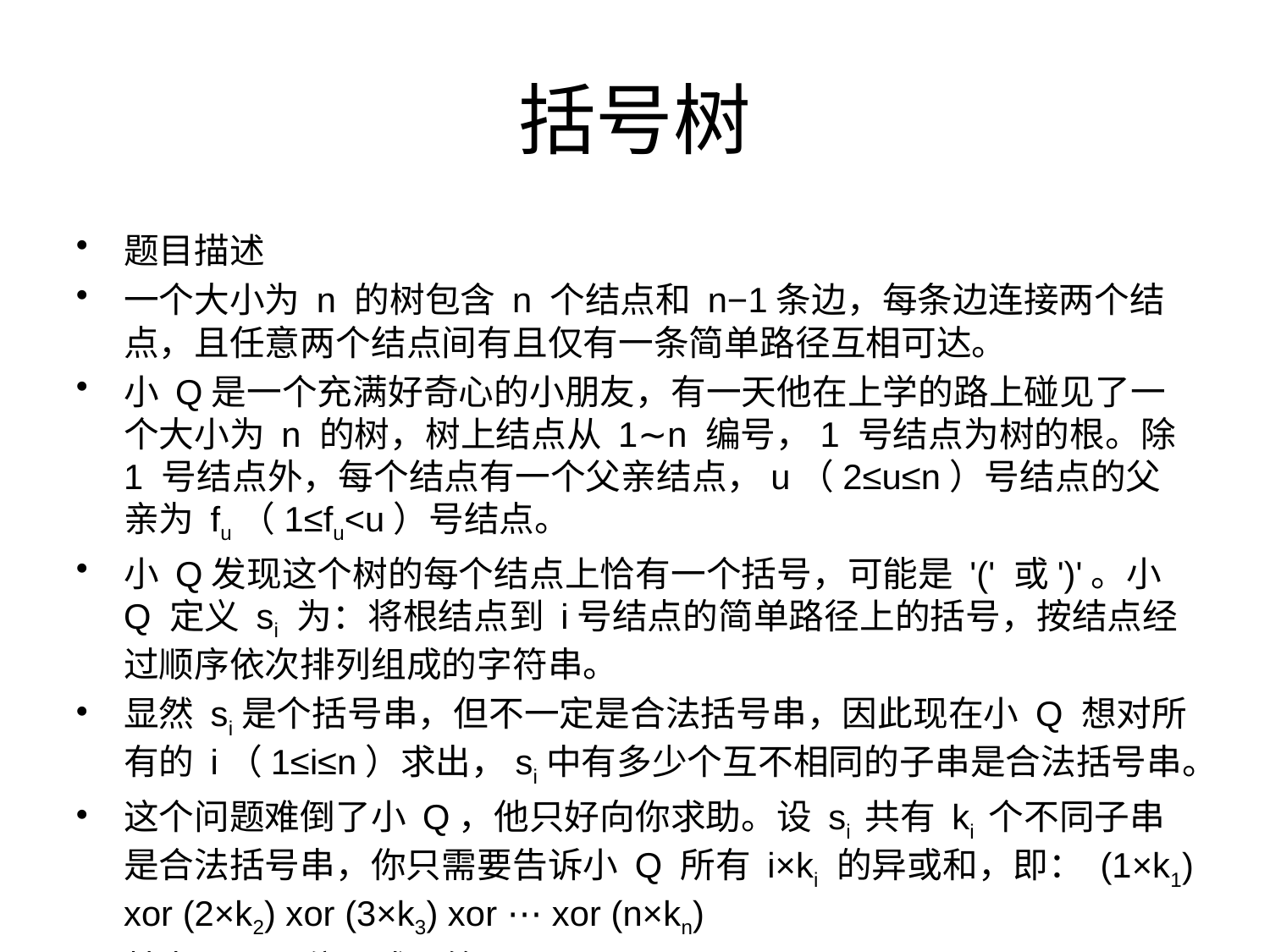

# 括号树
题目描述
一个大小为 n 的树包含 n 个结点和 n−1条边，每条边连接两个结点，且任意两个结点间有且仅有一条简单路径互相可达。
小 Q是一个充满好奇心的小朋友，有一天他在上学的路上碰见了一个大小为 n 的树，树上结点从 1∼n 编号，1 号结点为树的根。除 1 号结点外，每个结点有一个父亲结点，u（2≤u≤n）号结点的父亲为 fu（1≤fu<u）号结点。
小 Q发现这个树的每个结点上恰有一个括号，可能是 '(' 或')'。小 Q 定义 si 为：将根结点到 i号结点的简单路径上的括号，按结点经过顺序依次排列组成的字符串。
显然 si是个括号串，但不一定是合法括号串，因此现在小 Q 想对所有的 i（1≤i≤n）求出，si中有多少个互不相同的子串是合法括号串。
这个问题难倒了小 Q，他只好向你求助。设 si 共有 ki 个不同子串是合法括号串，你只需要告诉小 Q 所有 i×ki 的异或和，即： (1×k1) xor (2×k2) xor (3×k3) xor ⋯ xor (n×kn)
其中 xor是位异或运算。